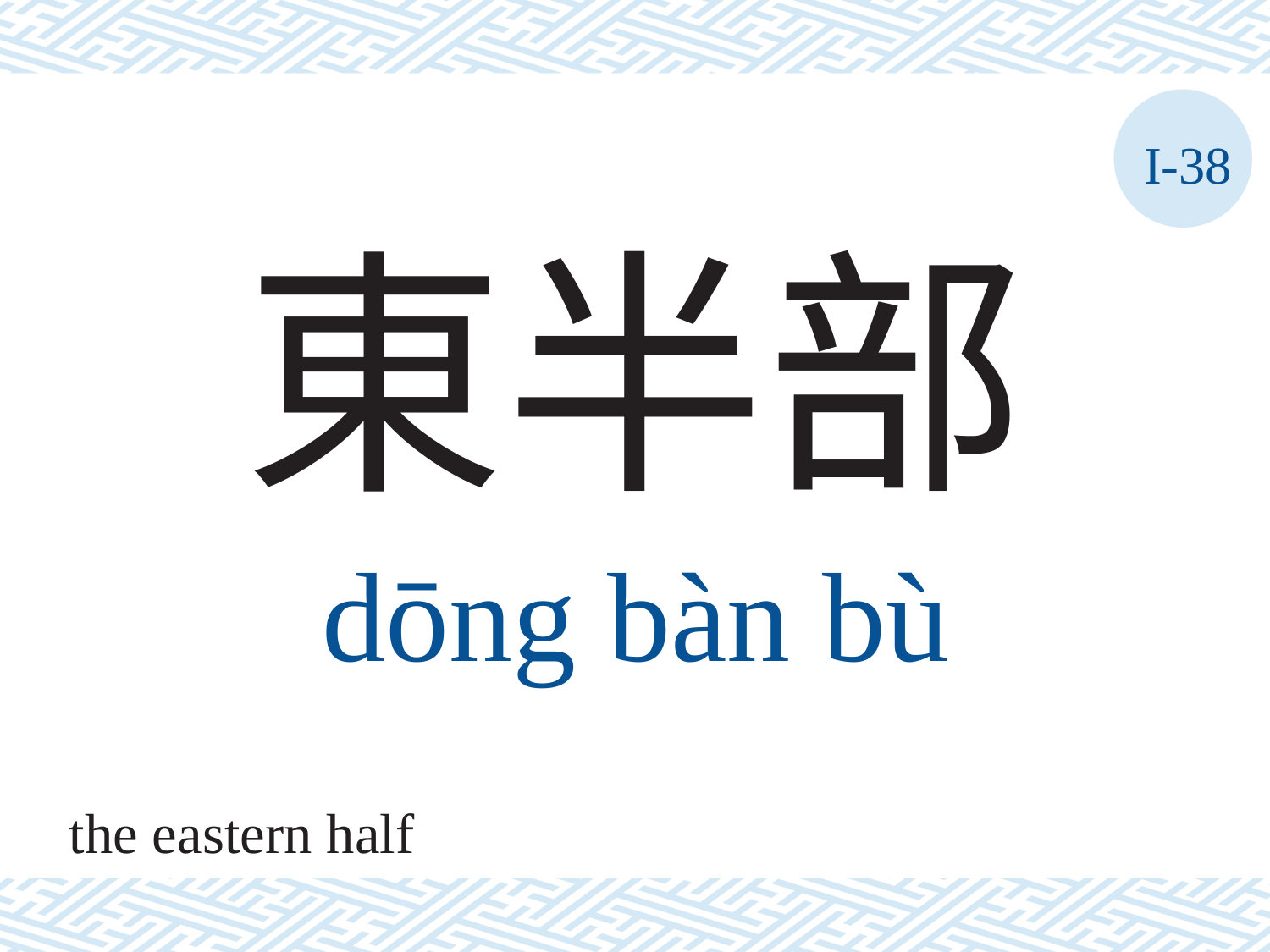

I-38
東半部
dōng	bàn	bù
the eastern half